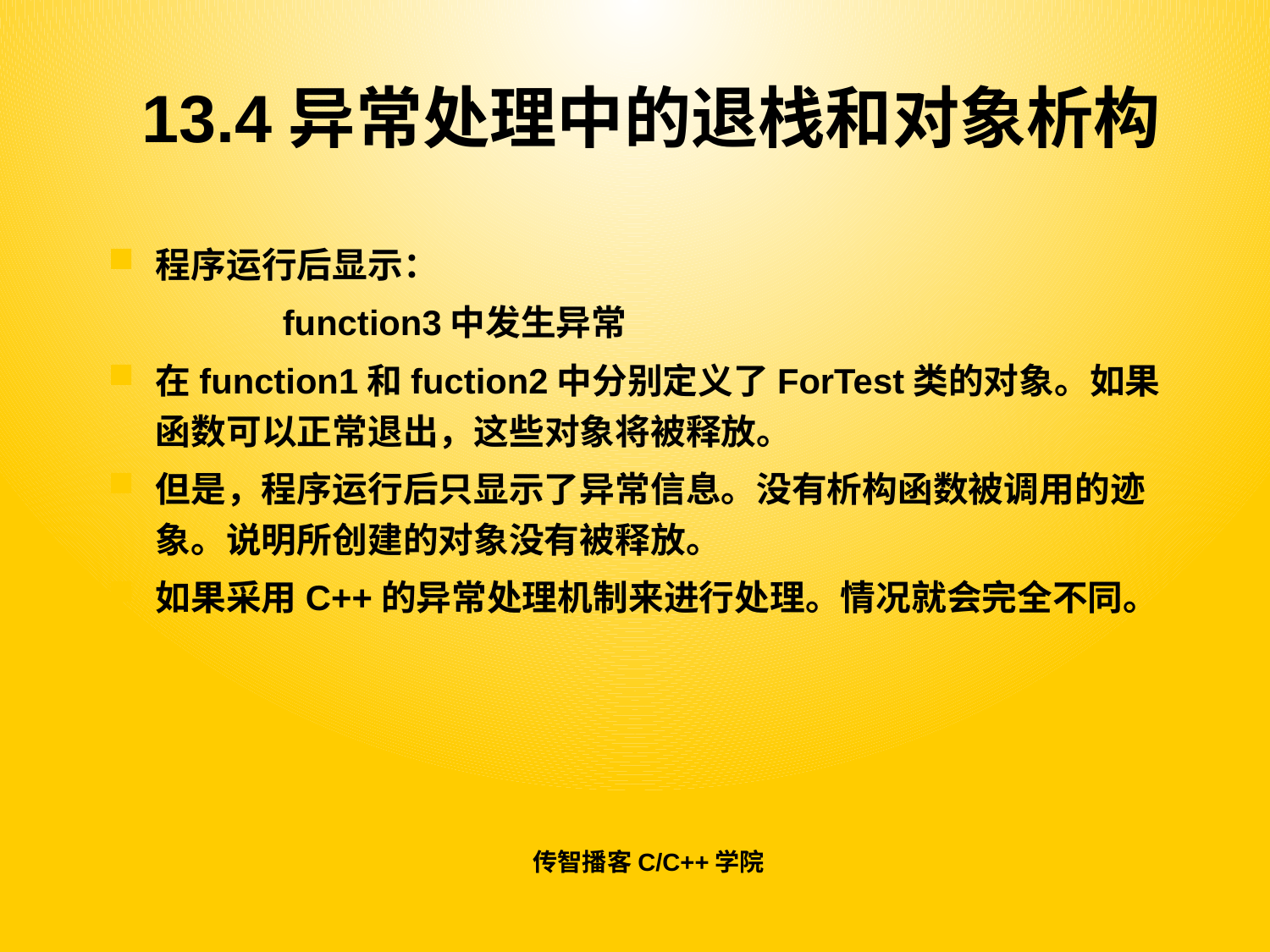

# 13.4异常处理中的退栈和对象析构
程序运行后显示：
		function3中发生异常
在function1和fuction2中分别定义了ForTest类的对象。如果函数可以正常退出，这些对象将被释放。
但是，程序运行后只显示了异常信息。没有析构函数被调用的迹象。说明所创建的对象没有被释放。
如果采用C++的异常处理机制来进行处理。情况就会完全不同。
传智播客C/C++学院